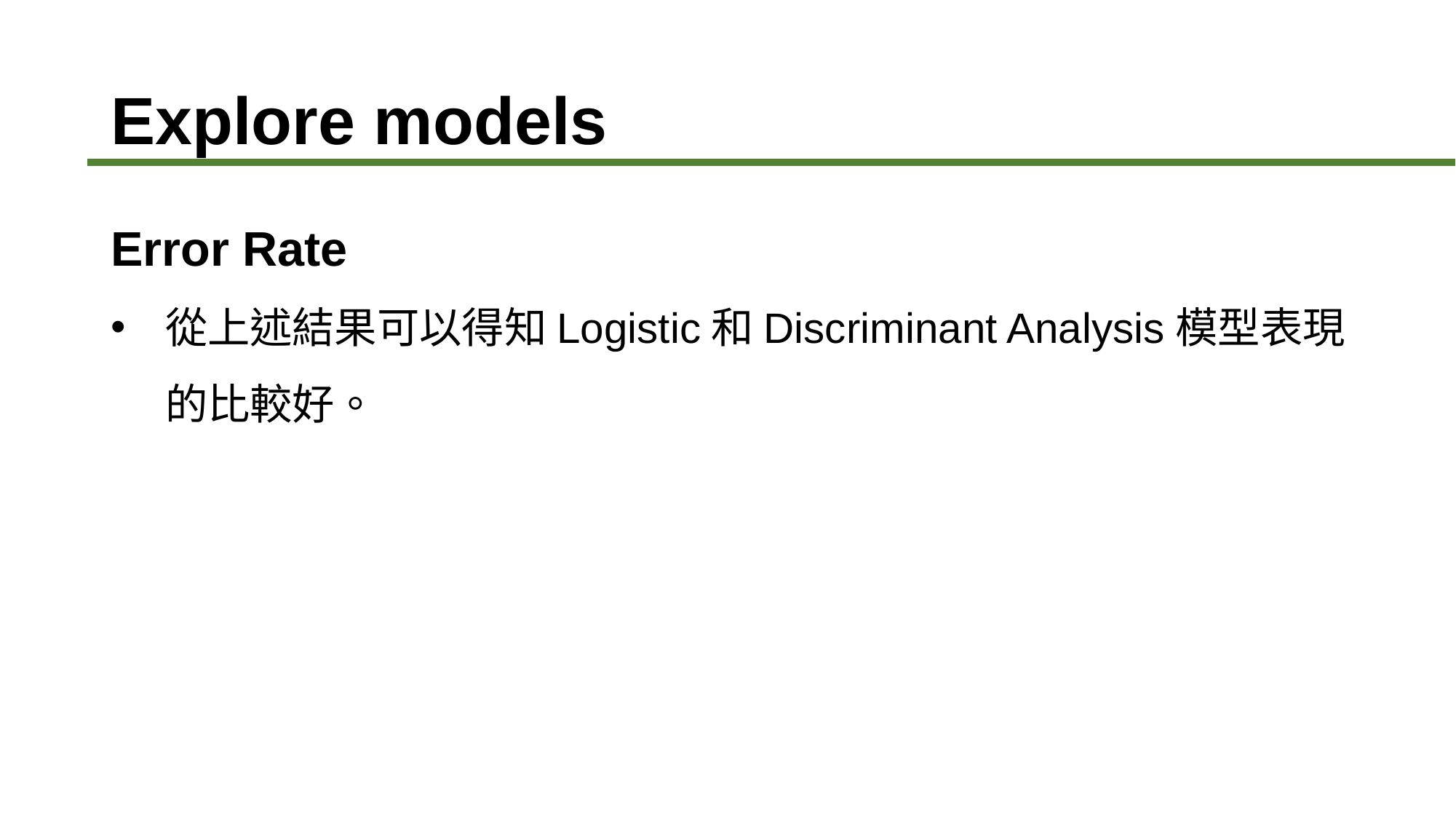

# Explore models
Error Rate
從上述結果可以得知Logistic和Discriminant Analysis模型表現的比較好。